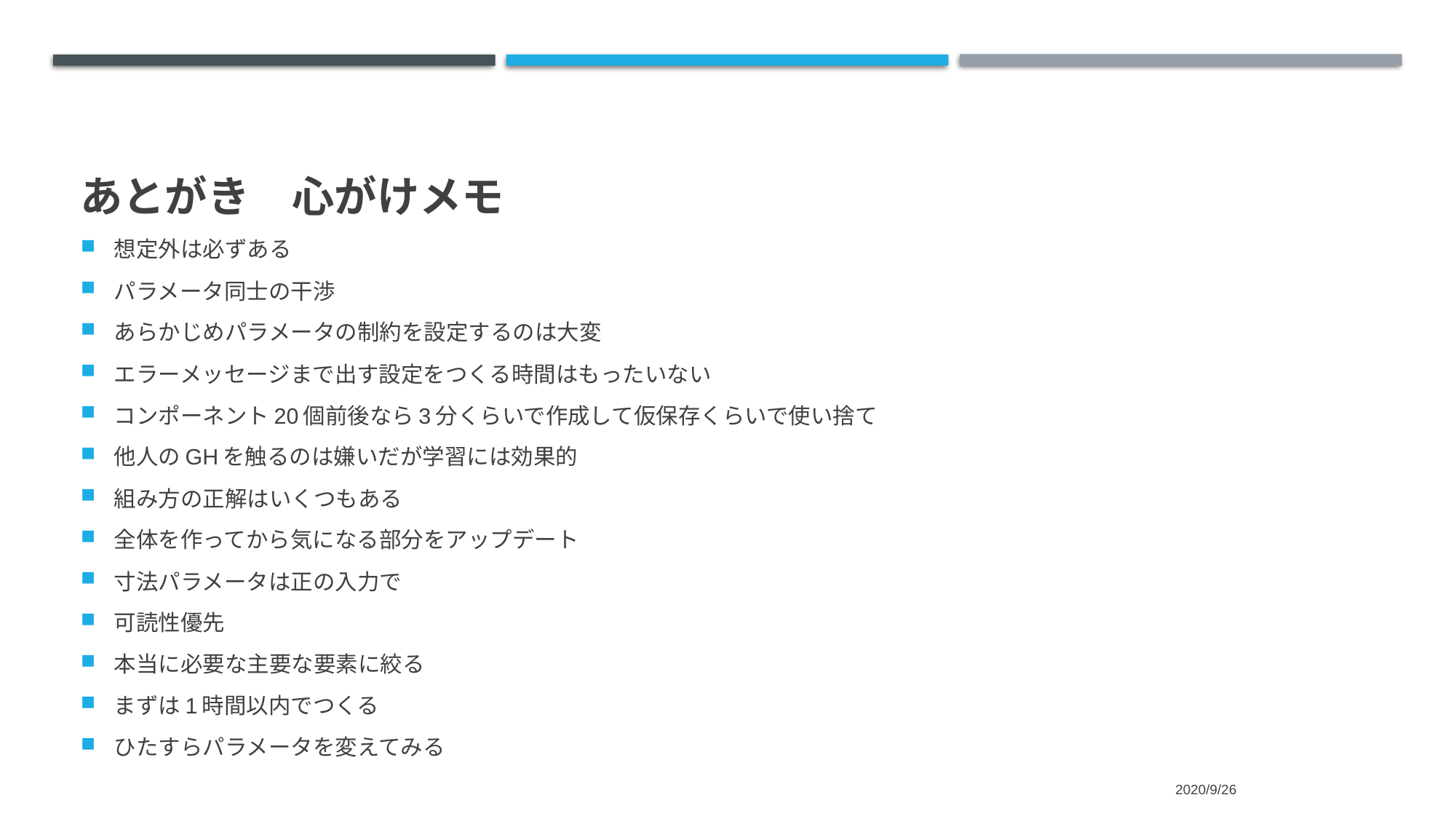

# あとがき　心がけメモ
想定外は必ずある
パラメータ同士の干渉
あらかじめパラメータの制約を設定するのは大変
エラーメッセージまで出す設定をつくる時間はもったいない
コンポーネント20個前後なら3分くらいで作成して仮保存くらいで使い捨て
他人のGHを触るのは嫌いだが学習には効果的
組み方の正解はいくつもある
全体を作ってから気になる部分をアップデート
寸法パラメータは正の入力で
可読性優先
本当に必要な主要な要素に絞る
まずは1時間以内でつくる
ひたすらパラメータを変えてみる
2020/9/26